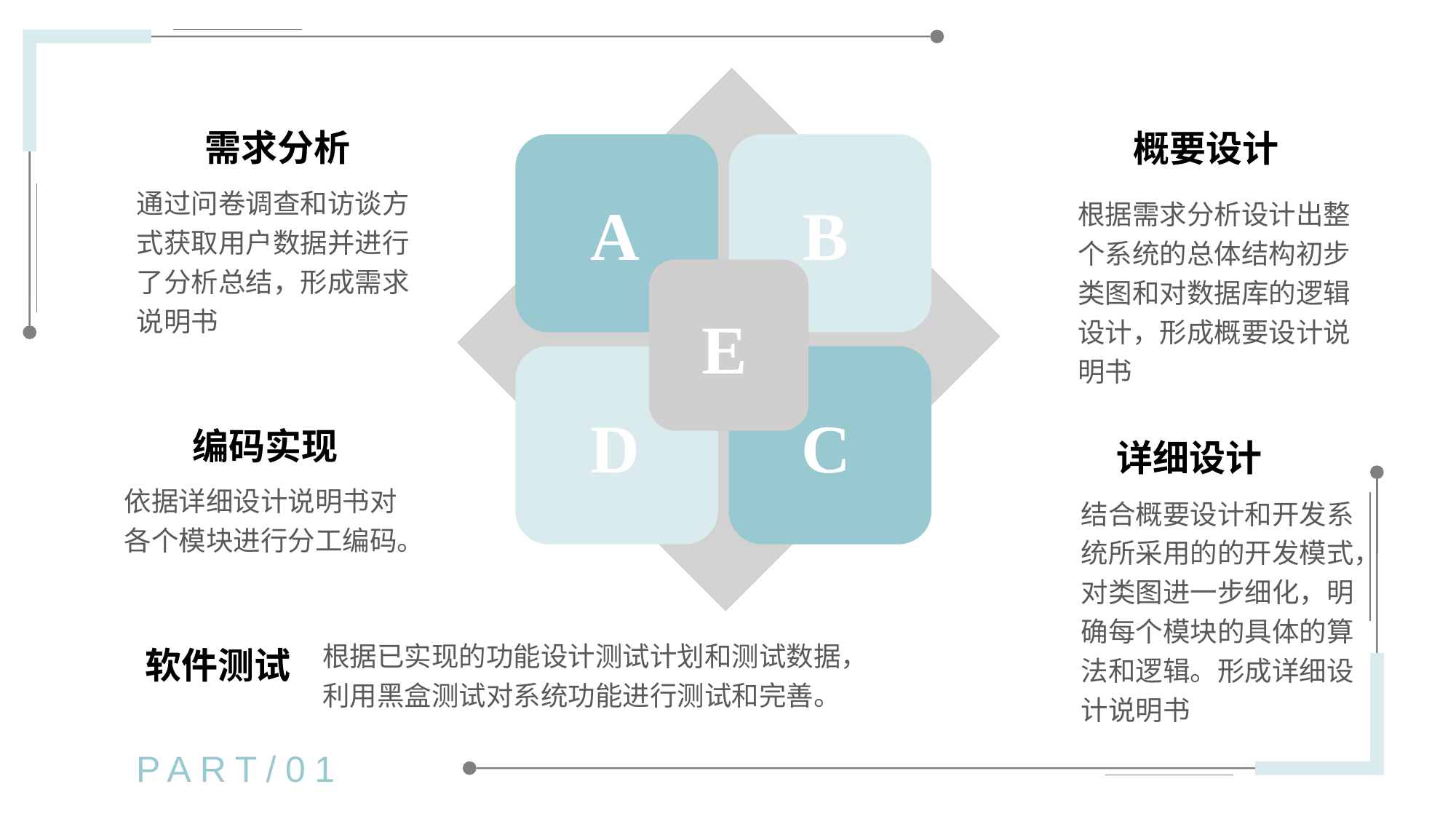

需求分析

概要设计

A

B

D

C
通过问卷调查和访谈方式获取用户数据并进行了分析总结，形成需求说明书
根据需求分析设计出整个系统的总体结构初步类图和对数据库的逻辑设计，形成概要设计说明书

E
编码实现

详细设计

依据详细设计说明书对各个模块进行分工编码。
结合概要设计和开发系统所采用的的开发模式，对类图进一步细化，明确每个模块的具体的算法和逻辑。形成详细设计说明书
软件测试

根据已实现的功能设计测试计划和测试数据，利用黑盒测试对系统功能进行测试和完善。
PART/01